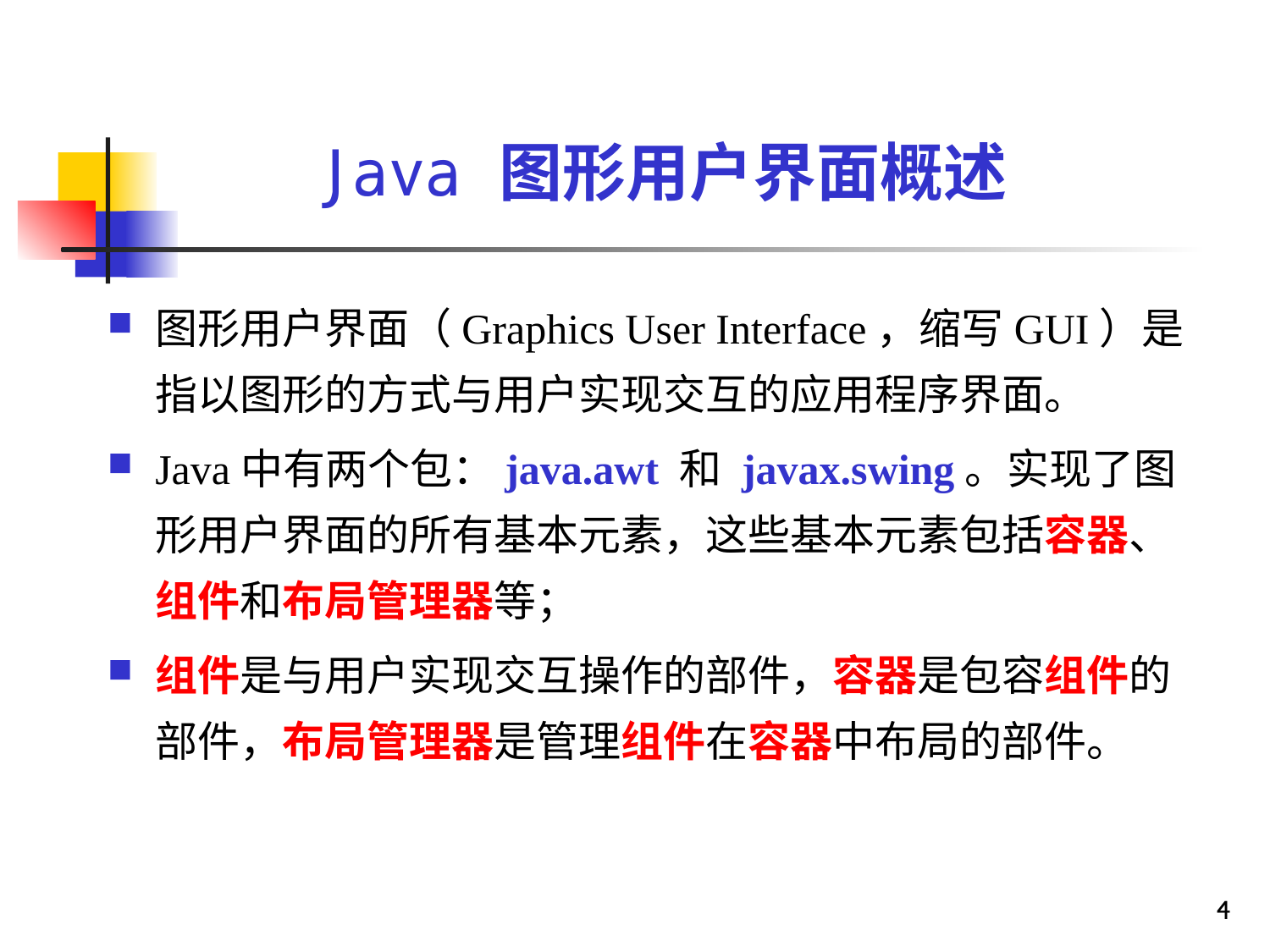

# Java 图形用户界面概述
图形用户界面（Graphics User Interface，缩写GUI）是指以图形的方式与用户实现交互的应用程序界面。
Java中有两个包：java.awt 和 javax.swing。实现了图形用户界面的所有基本元素，这些基本元素包括容器、组件和布局管理器等；
组件是与用户实现交互操作的部件，容器是包容组件的部件，布局管理器是管理组件在容器中布局的部件。
4